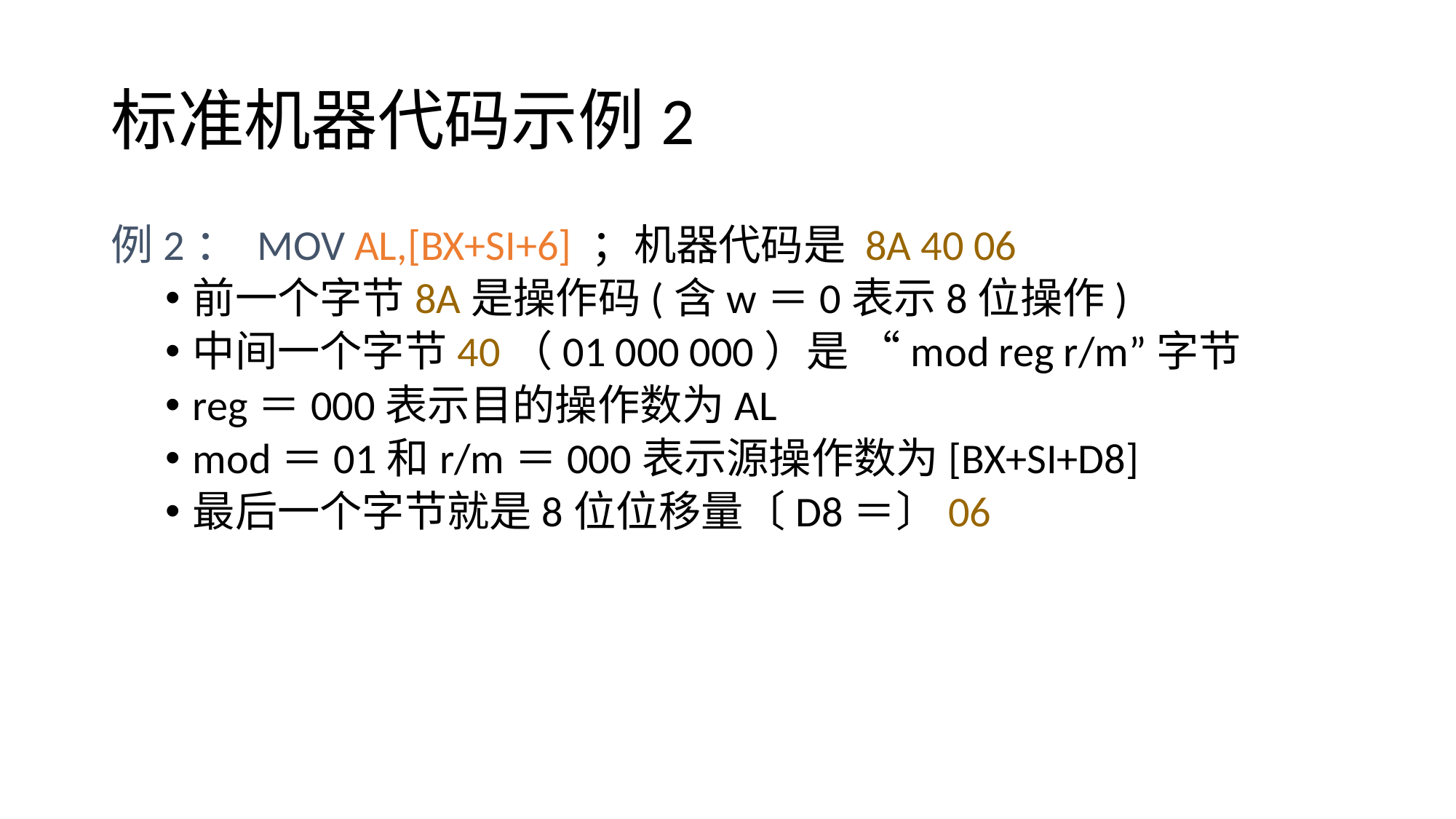

# 标准机器代码示例2
例2： MOV AL,[BX+SI+6] ；机器代码是 8A 40 06
前一个字节8A是操作码(含w＝0表示8位操作)
中间一个字节40（01 000 000）是 “mod reg r/m”字节
reg＝000表示目的操作数为AL
mod＝01和r/m＝000表示源操作数为[BX+SI+D8]
最后一个字节就是8位位移量〔D8＝〕06